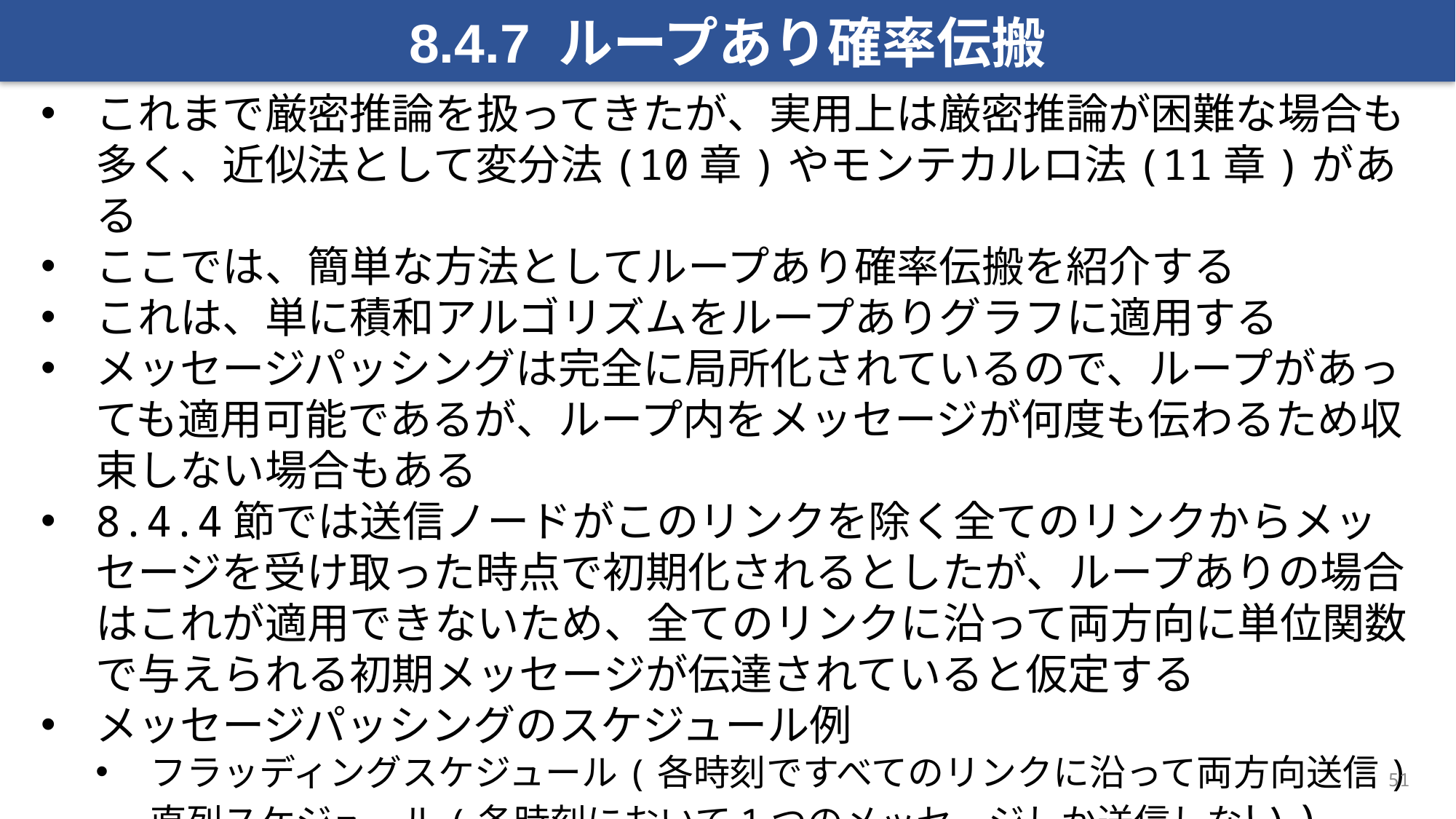

8.4.7 ループあり確率伝搬
これまで厳密推論を扱ってきたが、実用上は厳密推論が困難な場合も多く、近似法として変分法(10章)やモンテカルロ法(11章)がある
ここでは、簡単な方法としてループあり確率伝搬を紹介する
これは、単に積和アルゴリズムをループありグラフに適用する
メッセージパッシングは完全に局所化されているので、ループがあっても適用可能であるが、ループ内をメッセージが何度も伝わるため収束しない場合もある
8.4.4節では送信ノードがこのリンクを除く全てのリンクからメッセージを受け取った時点で初期化されるとしたが、ループありの場合はこれが適用できないため、全てのリンクに沿って両方向に単位関数で与えられる初期メッセージが伝達されていると仮定する
メッセージパッシングのスケジュール例
フラッディングスケジュール(各時刻ですべてのリンクに沿って両方向送信)
直列スケジュール(各時刻において1つのメッセージしか送信しない)
51